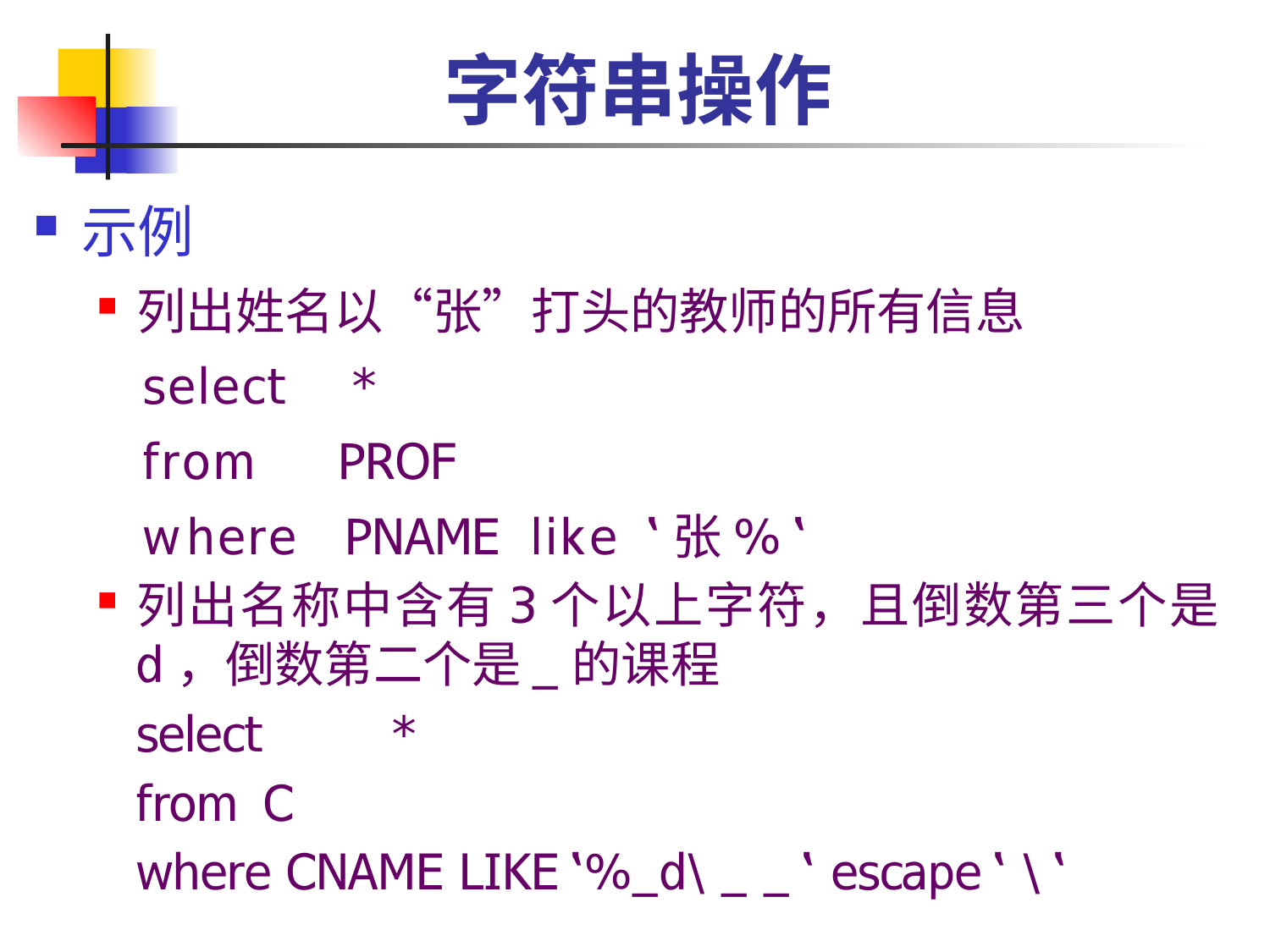

# 字符串操作
示例
列出姓名以“张”打头的教师的所有信息
   select    *
   from     PROF
   where   PNAME  like  ‘张% ‘
列出名称中含有3个以上字符，且倒数第三个是d，倒数第二个是_的课程
	select 	*
	from 	C
	where CNAME LIKE ‘%_d\ _ _ ‘ escape ‘ \ ‘